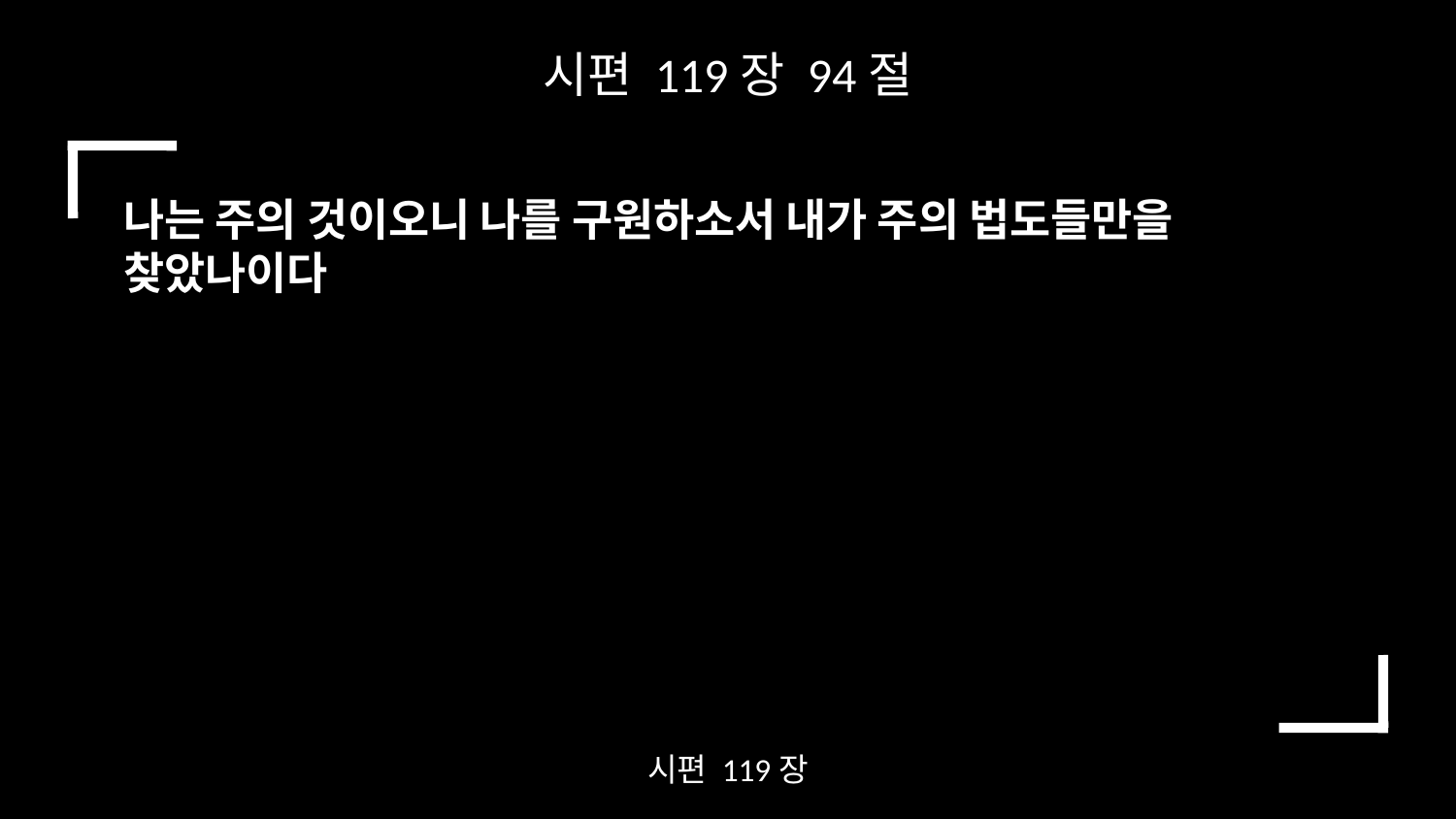

시편 119장 94절

나는 주의 것이오니 나를 구원하소서 내가 주의 법도들만을 찾았나이다

시편 119장